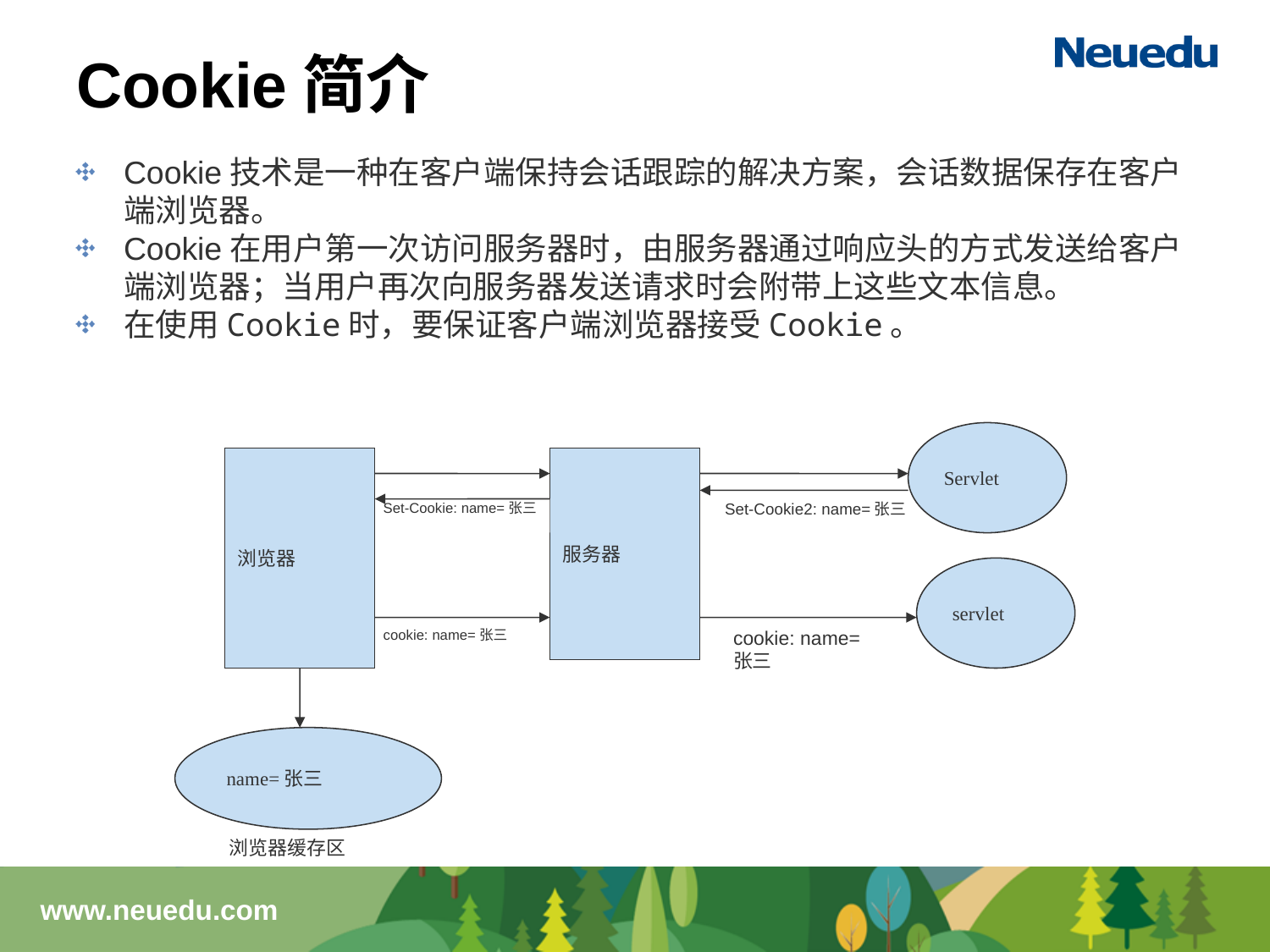

# Cookie简介
Cookie技术是一种在客户端保持会话跟踪的解决方案，会话数据保存在客户端浏览器。
Cookie在用户第一次访问服务器时，由服务器通过响应头的方式发送给客户端浏览器；当用户再次向服务器发送请求时会附带上这些文本信息。
在使用Cookie时，要保证客户端浏览器接受Cookie。

Servlet
浏览器
服务器

Set-Cookie: name=张三
Set-Cookie2: name=张三
servlet

cookie: name=张三
cookie: name=张三

name=张三
浏览器缓存区